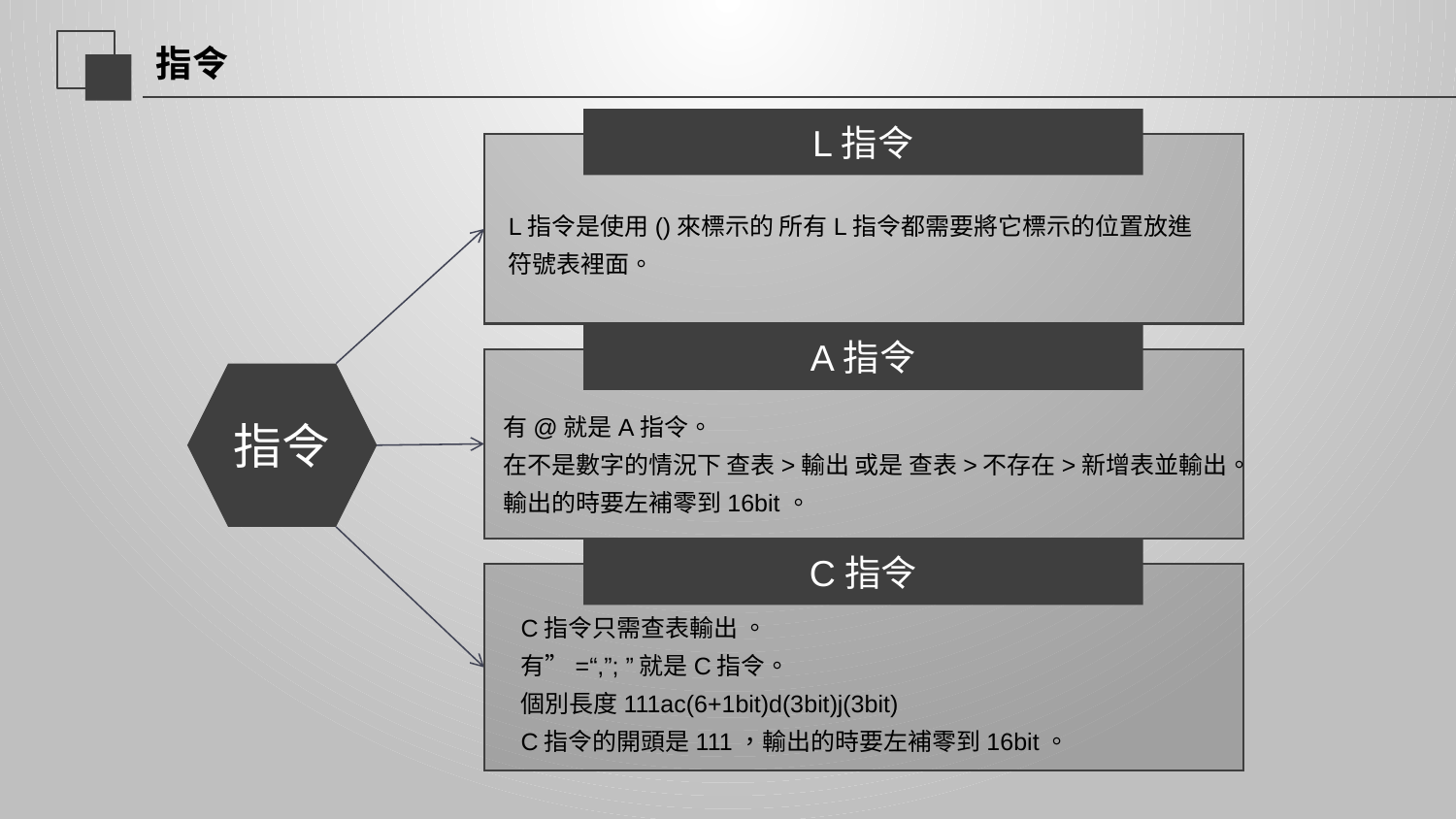

延迟符
# 指令
L指令

L指令是使用()來標示的 所有L指令都需要將它標示的位置放進符號表裡面。
A指令

指令
有@就是A指令。
在不是數字的情況下 查表>輸出 或是 查表>不存在>新增表並輸出。
輸出的時要左補零到16bit。
C指令

C指令只需查表輸出 。
有”=“,”; ”就是C指令。
個別長度111ac(6+1bit)d(3bit)j(3bit)
C指令的開頭是111，輸出的時要左補零到16bit。